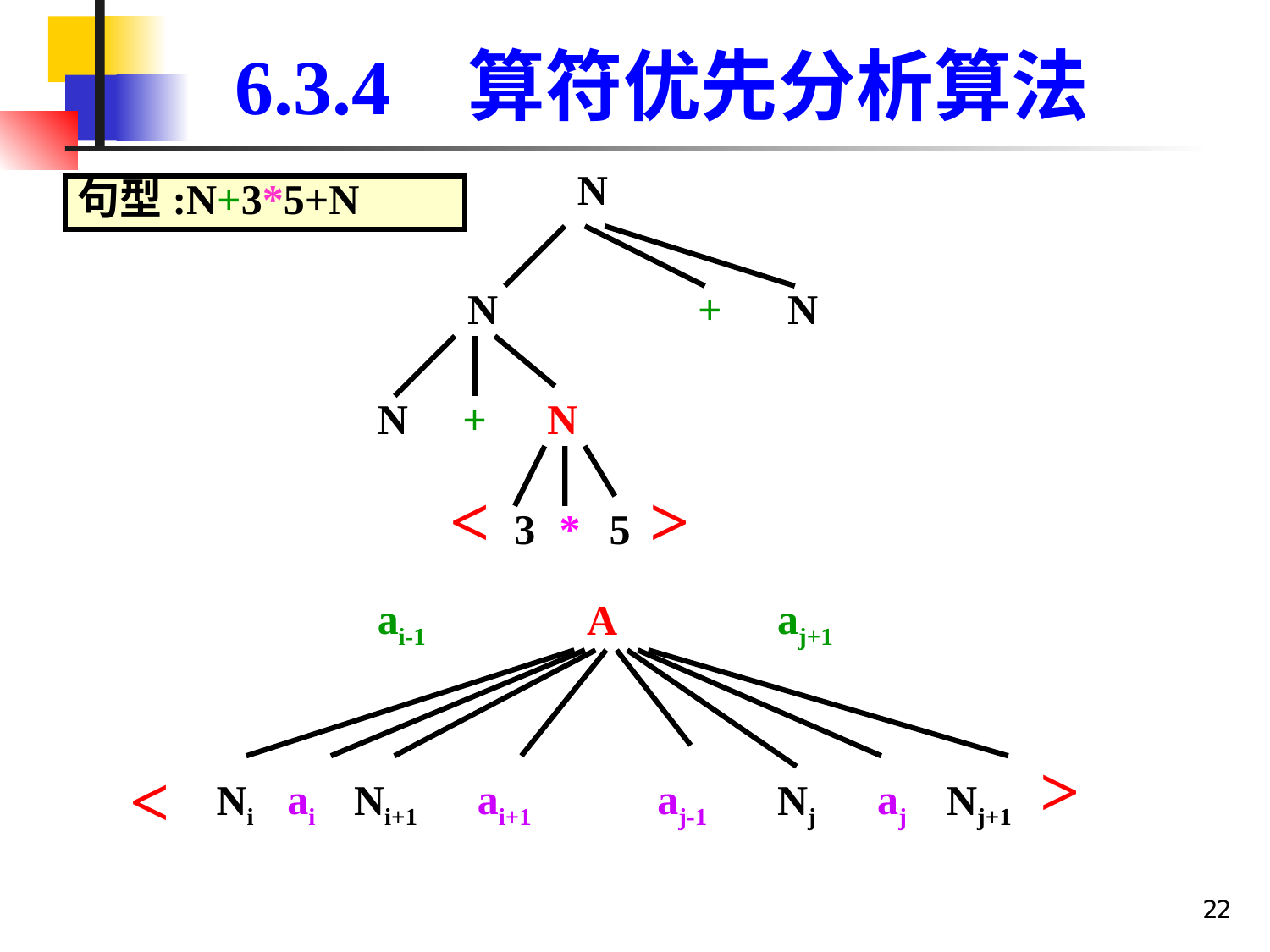

# 6.3.4   算符优先分析算法
N
句型:N+3*5+N

N
+
N

N
+
N

<
>
3
*
5
ai-1
aj+1
A

>
<
ai
ai+1
aj-1
aj
Ni
Ni+1
Nj
Nj+1
22